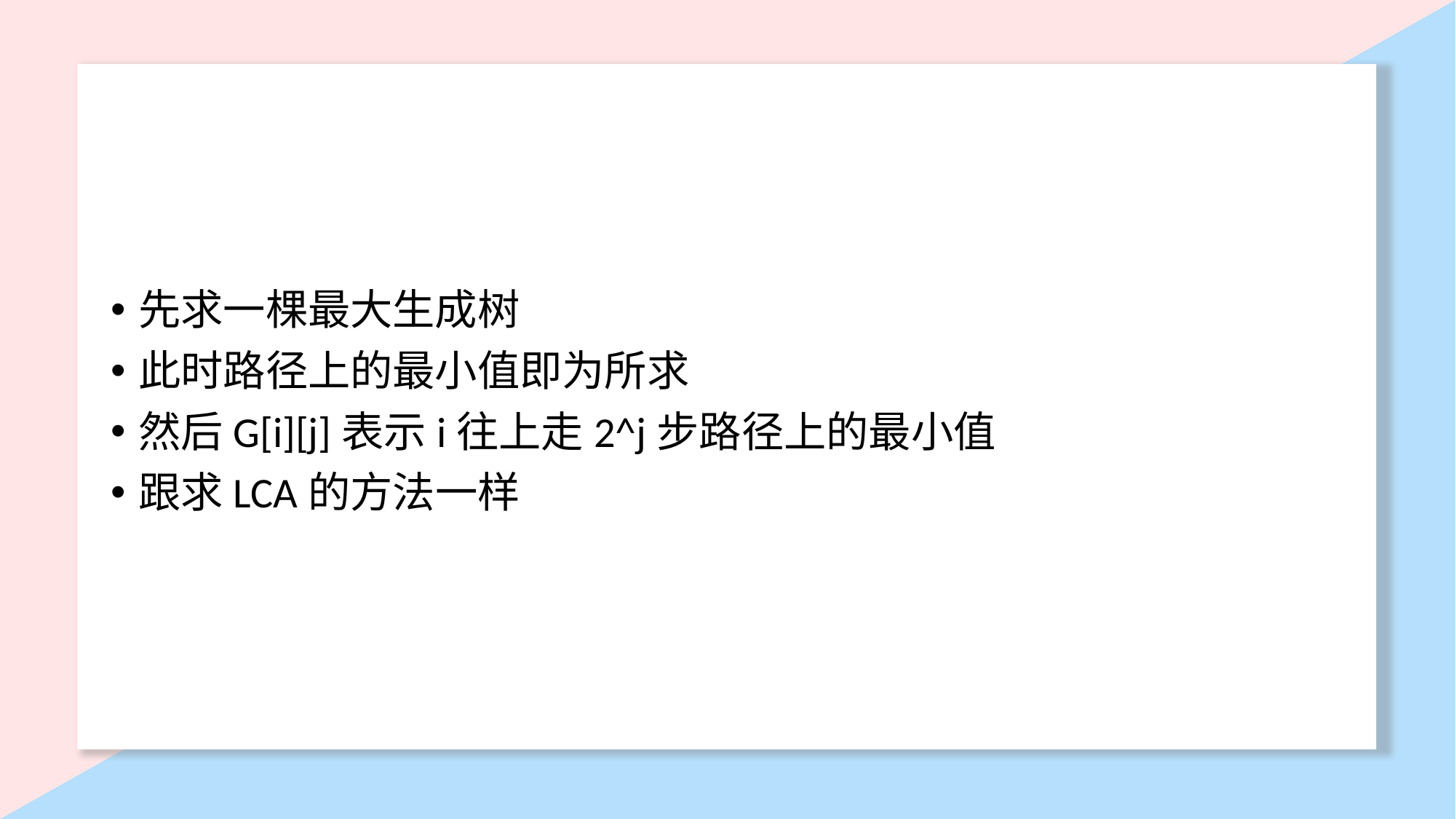

#
先求一棵最大生成树
此时路径上的最小值即为所求
然后G[i][j]表示i往上走2^j步路径上的最小值
跟求LCA的方法一样